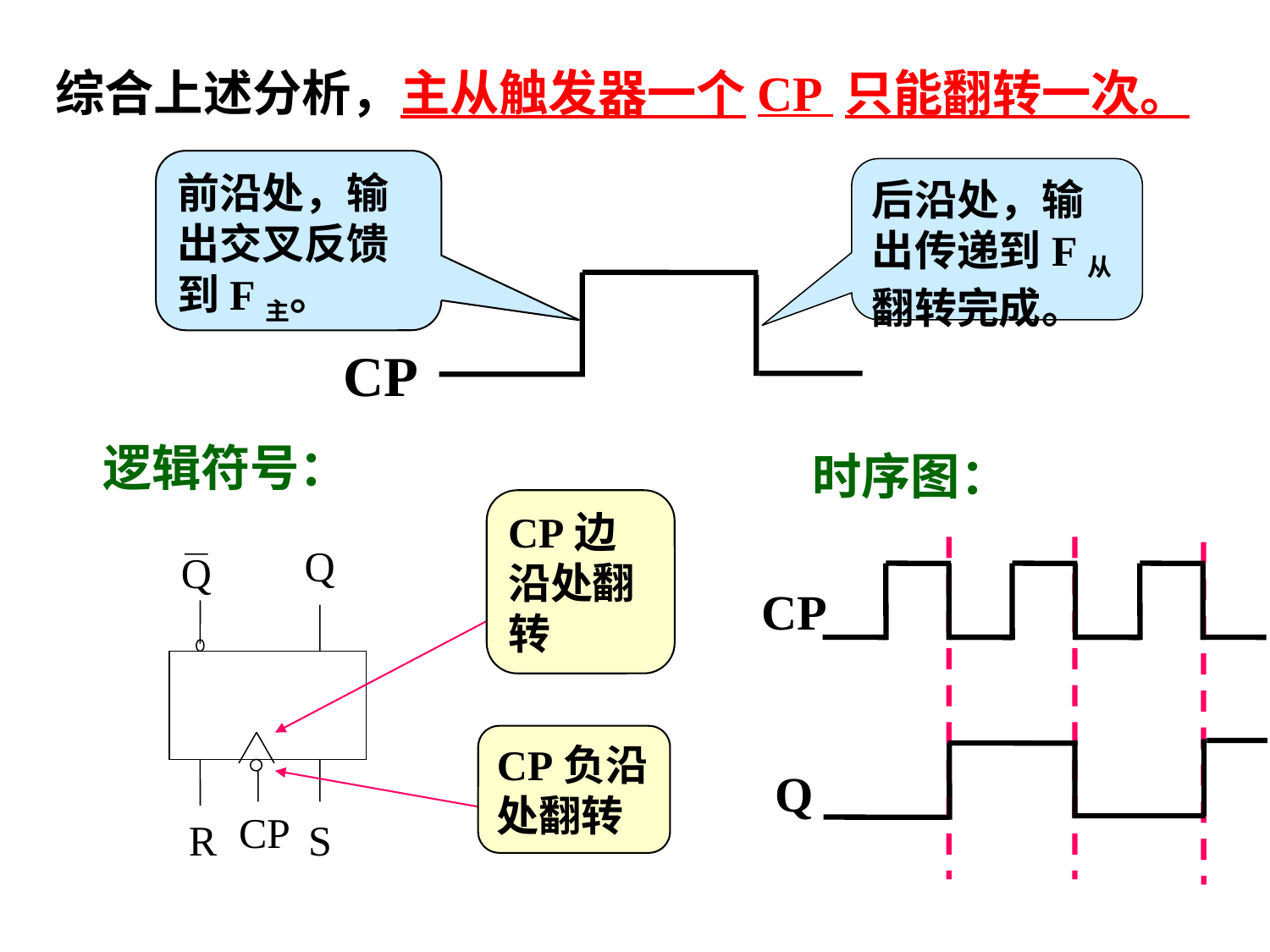

综合上述分析，主从触发器一个CP 只能翻转一次。
前沿处，输出交叉反馈到F主。
后沿处，输出传递到F从翻转完成。

CP

逻辑符号：
时序图：
CP边沿处翻转

Q
Q

CP
R
S

CP

CP负沿处翻转

Q